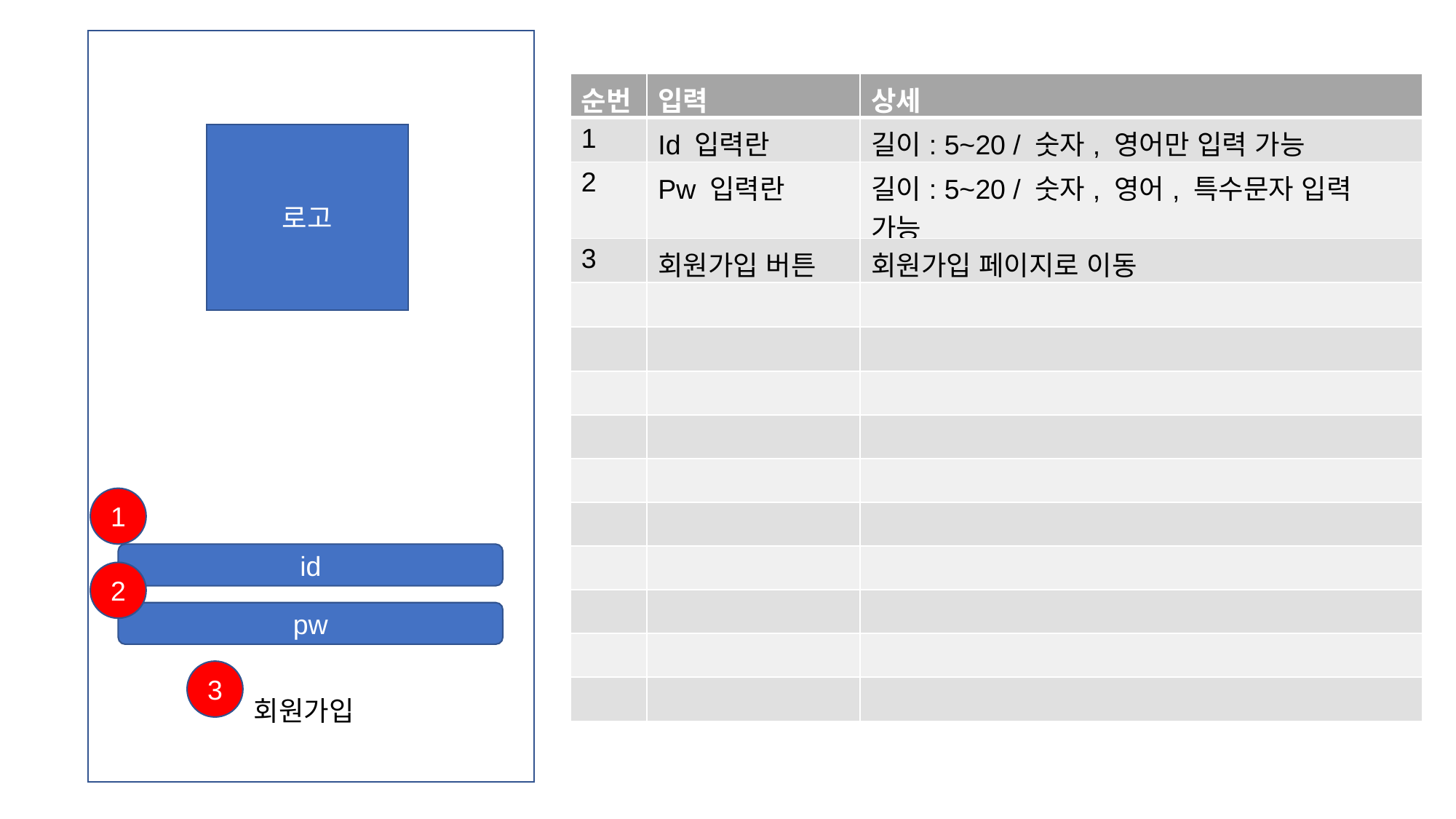

| 순번 | 입력 | 상세 |
| --- | --- | --- |
| 1 | Id 입력란 | 길이: 5~20 / 숫자, 영어만 입력 가능 |
| 2 | Pw 입력란 | 길이: 5~20 / 숫자, 영어, 특수문자 입력 가능 |
| 3 | 회원가입 버튼 | 회원가입 페이지로 이동 |
|  |  |  |
|  |  |  |
|  |  |  |
|  |  |  |
|  |  |  |
|  |  |  |
|  |  |  |
|  |  |  |
|  |  |  |
|  |  |  |
로고
1
id
2
pw
3
회원가입